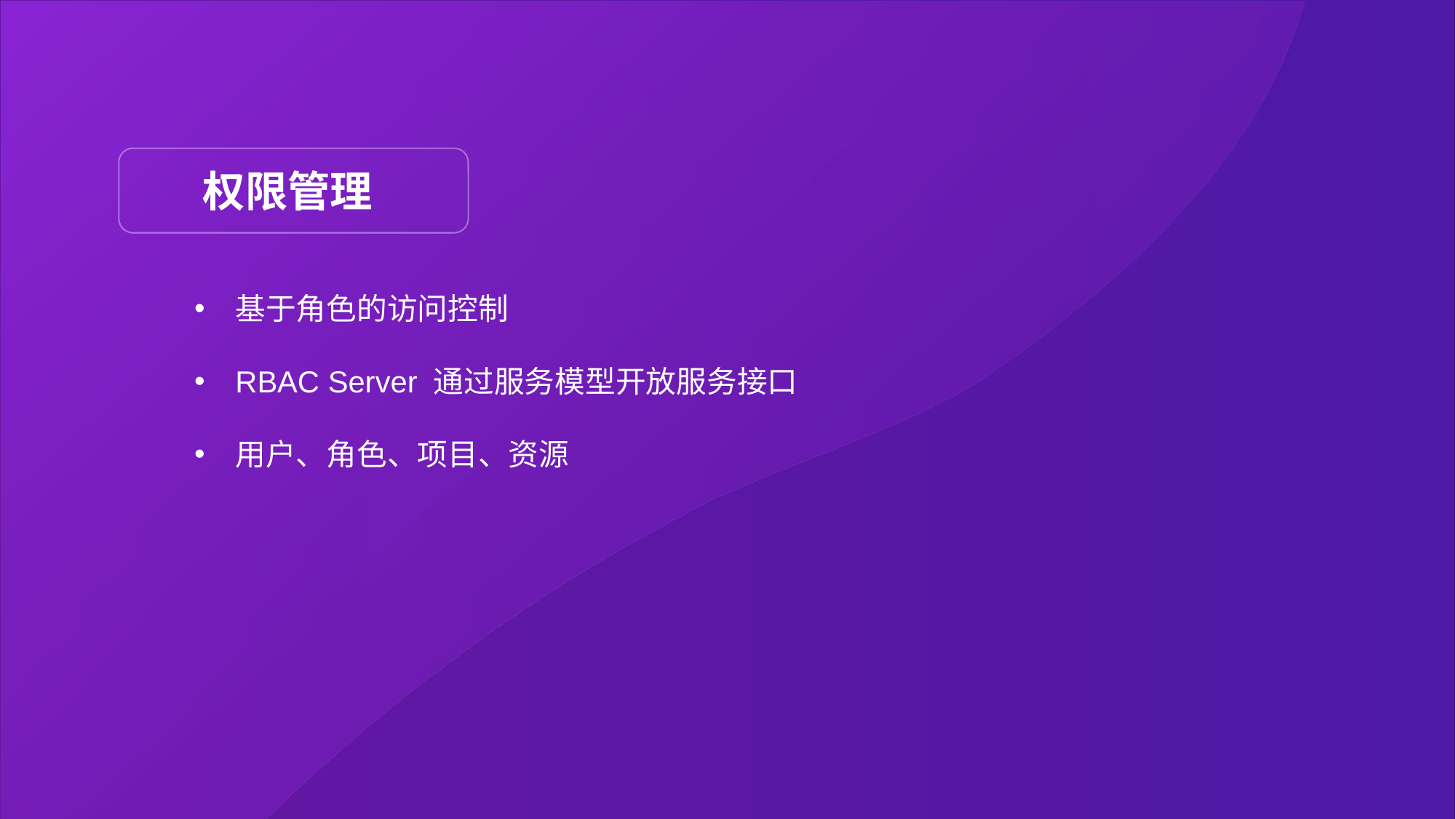

权限管理
基于角色的访问控制

RBAC Server 通过服务模型开放服务接口

用户、角色、项目、资源